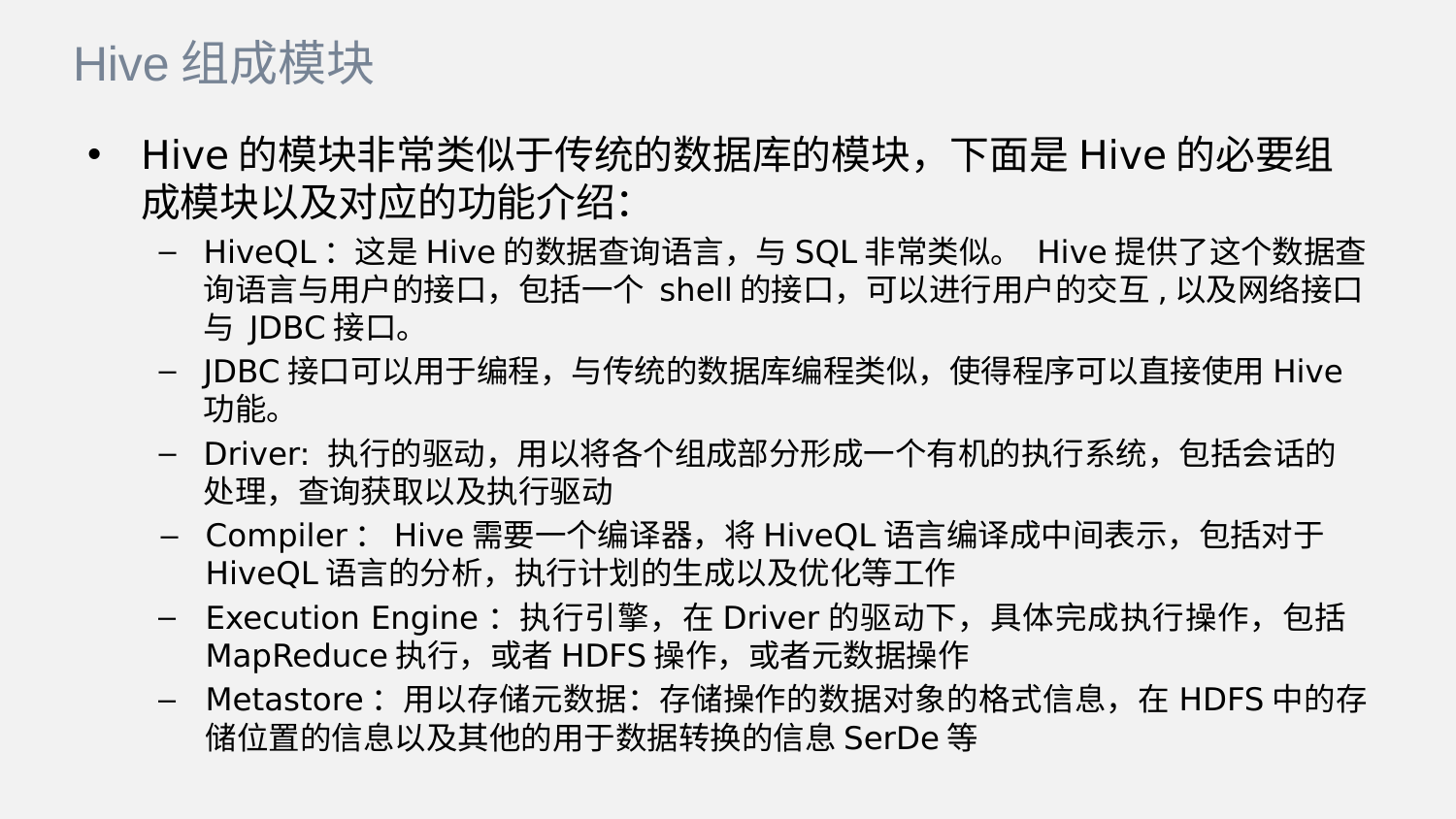

Hive组成模块
Hive的模块非常类似于传统的数据库的模块，下面是Hive的必要组成模块以及对应的功能介绍：
HiveQL：这是Hive的数据查询语言，与SQL非常类似。 Hive提供了这个数据查询语言与用户的接口，包括一个 shell的接口，可以进行用户的交互,以及网络接口与 JDBC接口。
JDBC接口可以用于编程，与传统的数据库编程类似，使得程序可以直接使用Hive功能。
Driver: 执行的驱动，用以将各个组成部分形成一个有机的执行系统，包括会话的处理，查询获取以及执行驱动
Compiler：Hive需要一个编译器，将HiveQL语言编译成中间表示，包括对于HiveQL语言的分析，执行计划的生成以及优化等工作
Execution Engine：执行引擎，在Driver的驱动下，具体完成执行操作，包括MapReduce执行，或者HDFS操作，或者元数据操作
Metastore：用以存储元数据：存储操作的数据对象的格式信息，在HDFS中的存储位置的信息以及其他的用于数据转换的信息SerDe等